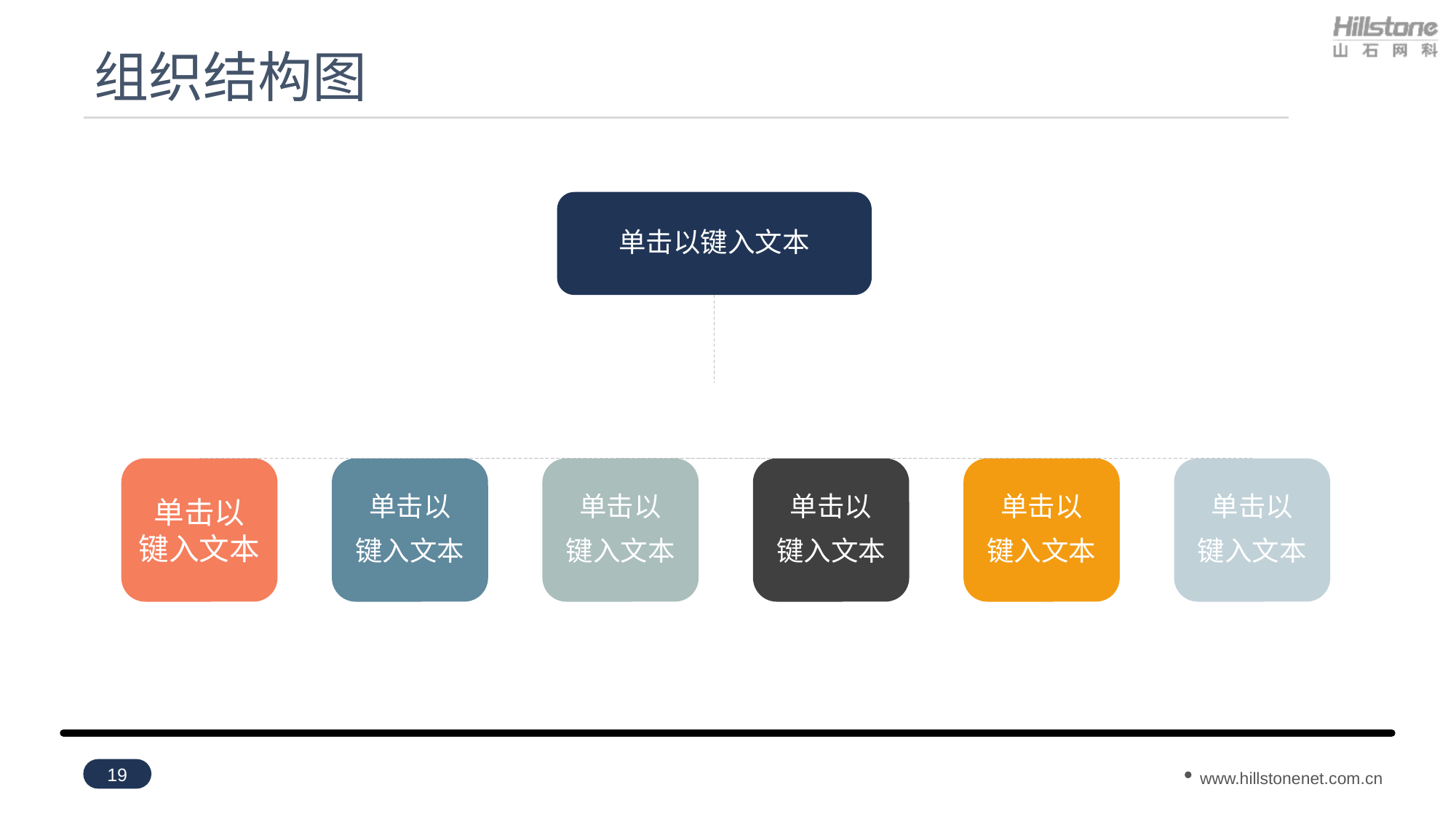

# 组织结构图
单击以键入文本
单击以
键入文本
单击以
键入文本
单击以
键入文本
单击以
键入文本
单击以
键入文本
单击以
键入文本
19